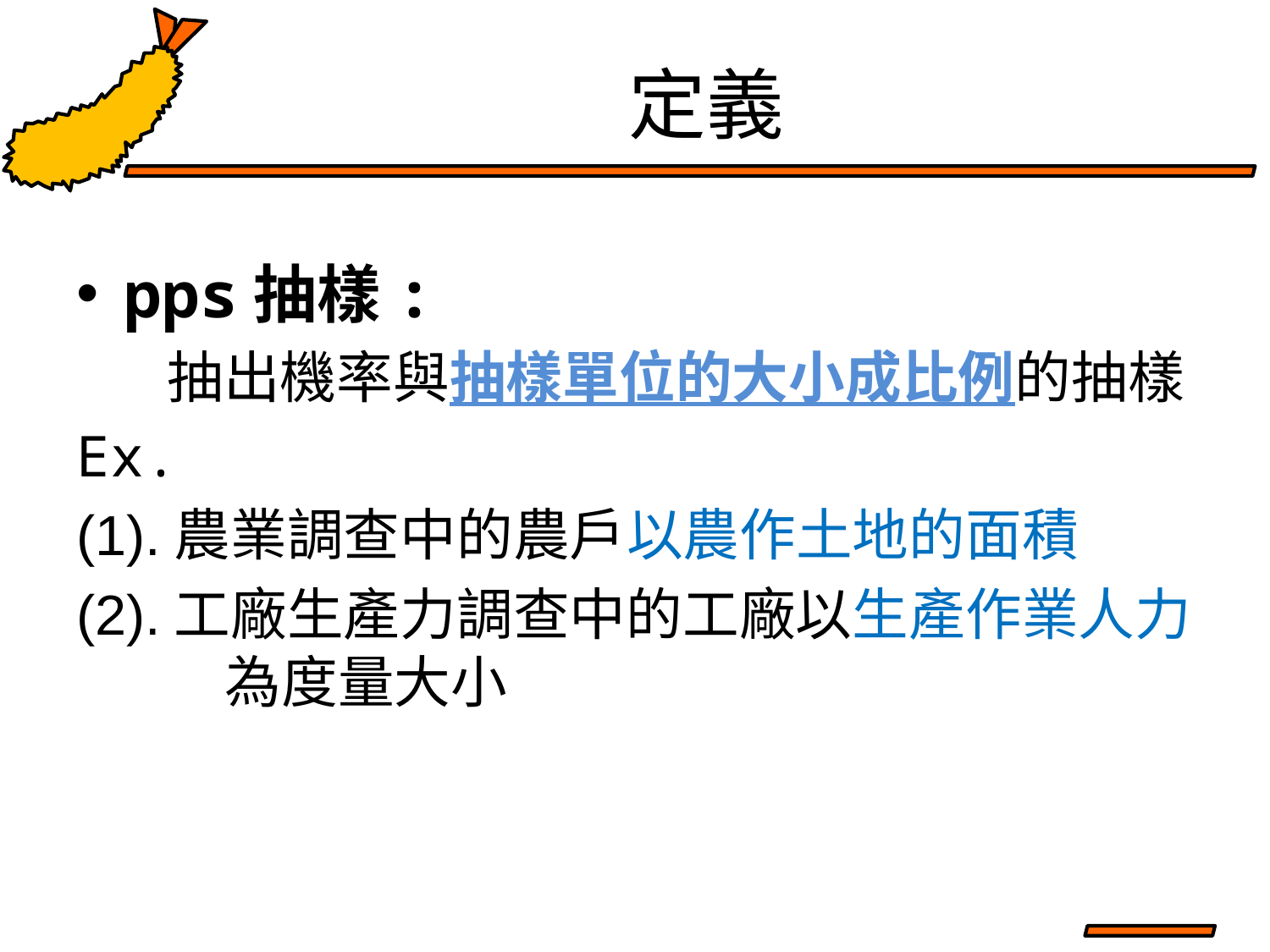

# 定義
pps抽樣:
      抽出機率與抽樣單位的大小成比例的抽樣
Ex.
(1).農業調查中的農戶以農作土地的面積
(2).工廠生產力調查中的工廠以生產作業人力         為度量大小